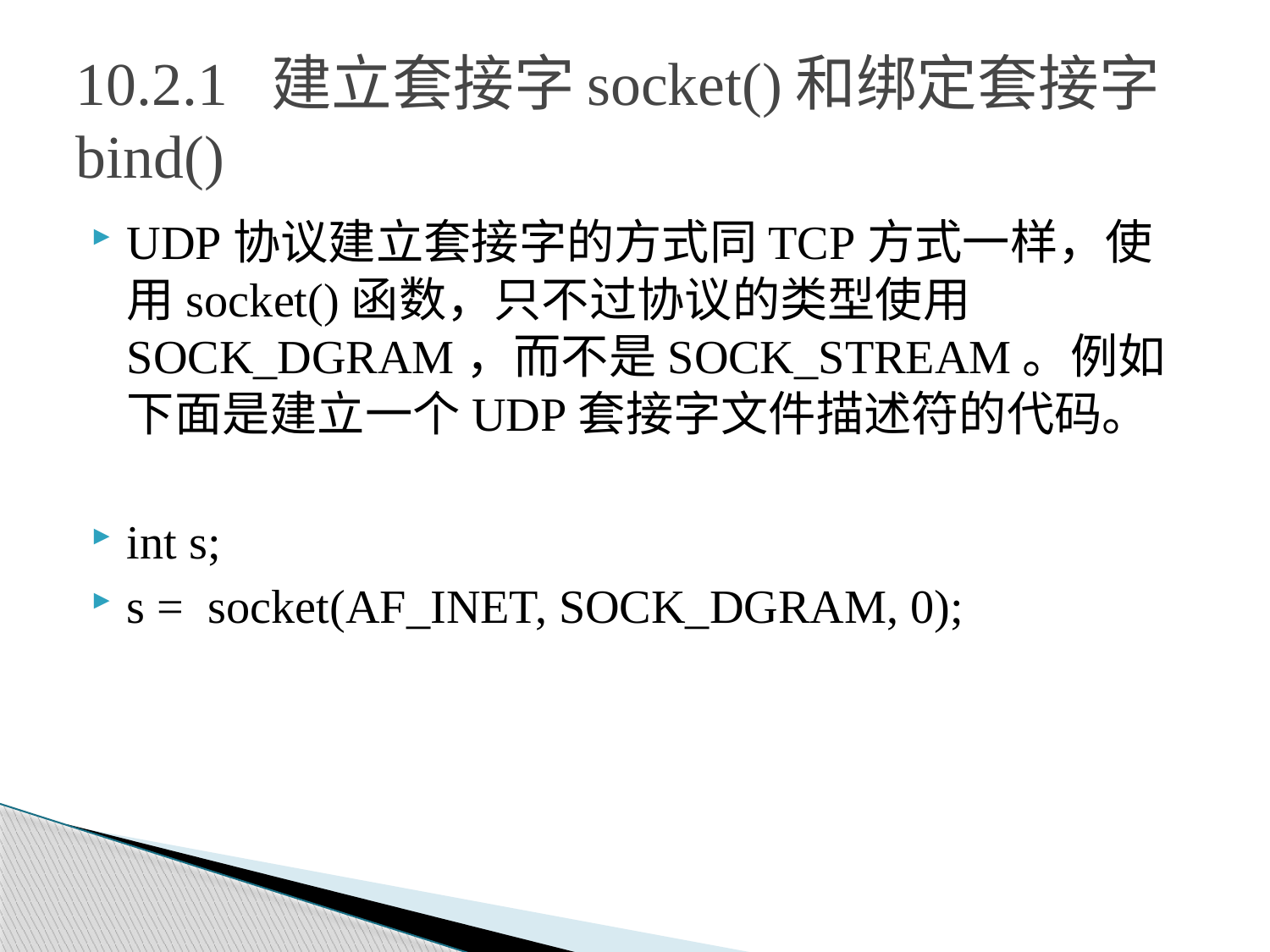

# 10.2.1  建立套接字socket()和绑定套接字bind()
UDP协议建立套接字的方式同TCP方式一样，使用socket()函数，只不过协议的类型使用SOCK_DGRAM，而不是SOCK_STREAM。例如下面是建立一个UDP套接字文件描述符的代码。

int s;
s =  socket(AF_INET, SOCK_DGRAM, 0);